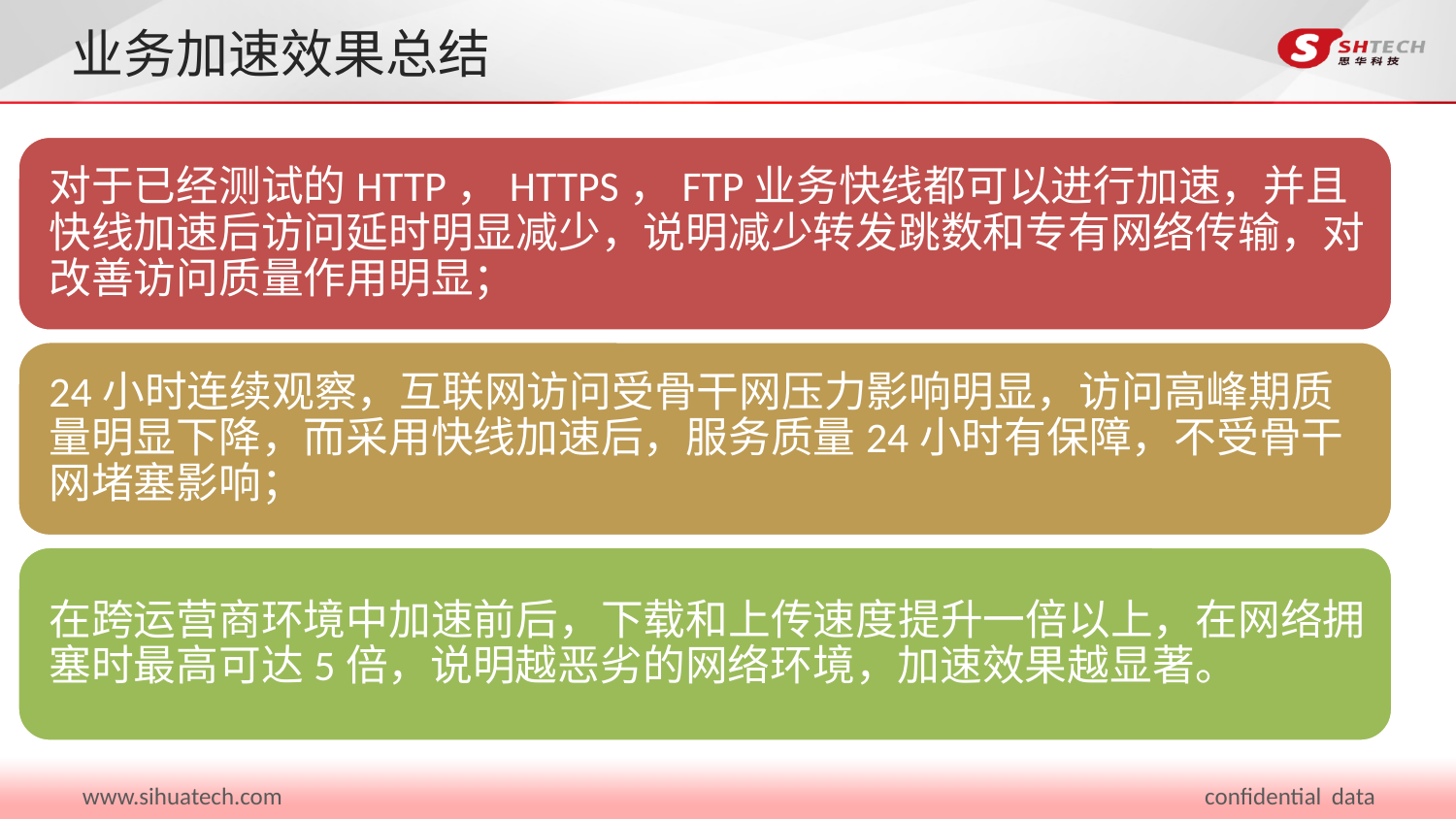

# 业务加速效果总结
对于已经测试的HTTP，HTTPS，FTP业务快线都可以进行加速，并且快线加速后访问延时明显减少，说明减少转发跳数和专有网络传输，对改善访问质量作用明显；
24小时连续观察，互联网访问受骨干网压力影响明显，访问高峰期质量明显下降，而采用快线加速后，服务质量24小时有保障，不受骨干网堵塞影响；
在跨运营商环境中加速前后，下载和上传速度提升一倍以上，在网络拥塞时最高可达5倍，说明越恶劣的网络环境，加速效果越显著。